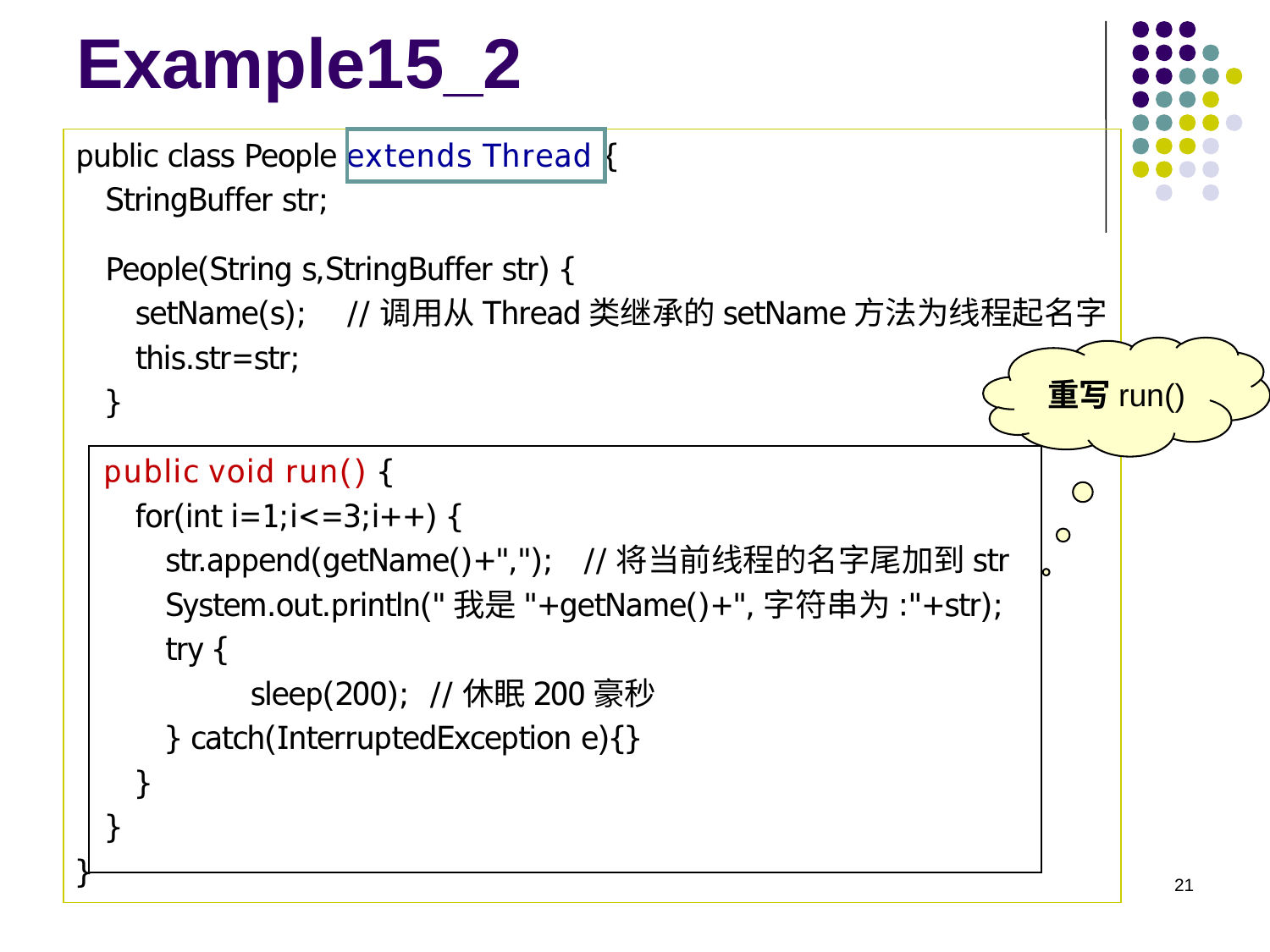

# Example15_2
public class People extends Thread {
   StringBuffer str;

   People(String s,StringBuffer str) {
      setName(s);    //调用从Thread类继承的setName方法为线程起名字
      this.str=str;
   }

   public void run() {
      for(int i=1;i<=3;i++) {
         str.append(getName()+",");   //将当前线程的名字尾加到str
         System.out.println("我是"+getName()+",字符串为:"+str);
         try {
		sleep(200);  //休眠200豪秒
         } catch(InterruptedException e){}
      }
   }
}

重写run()

21